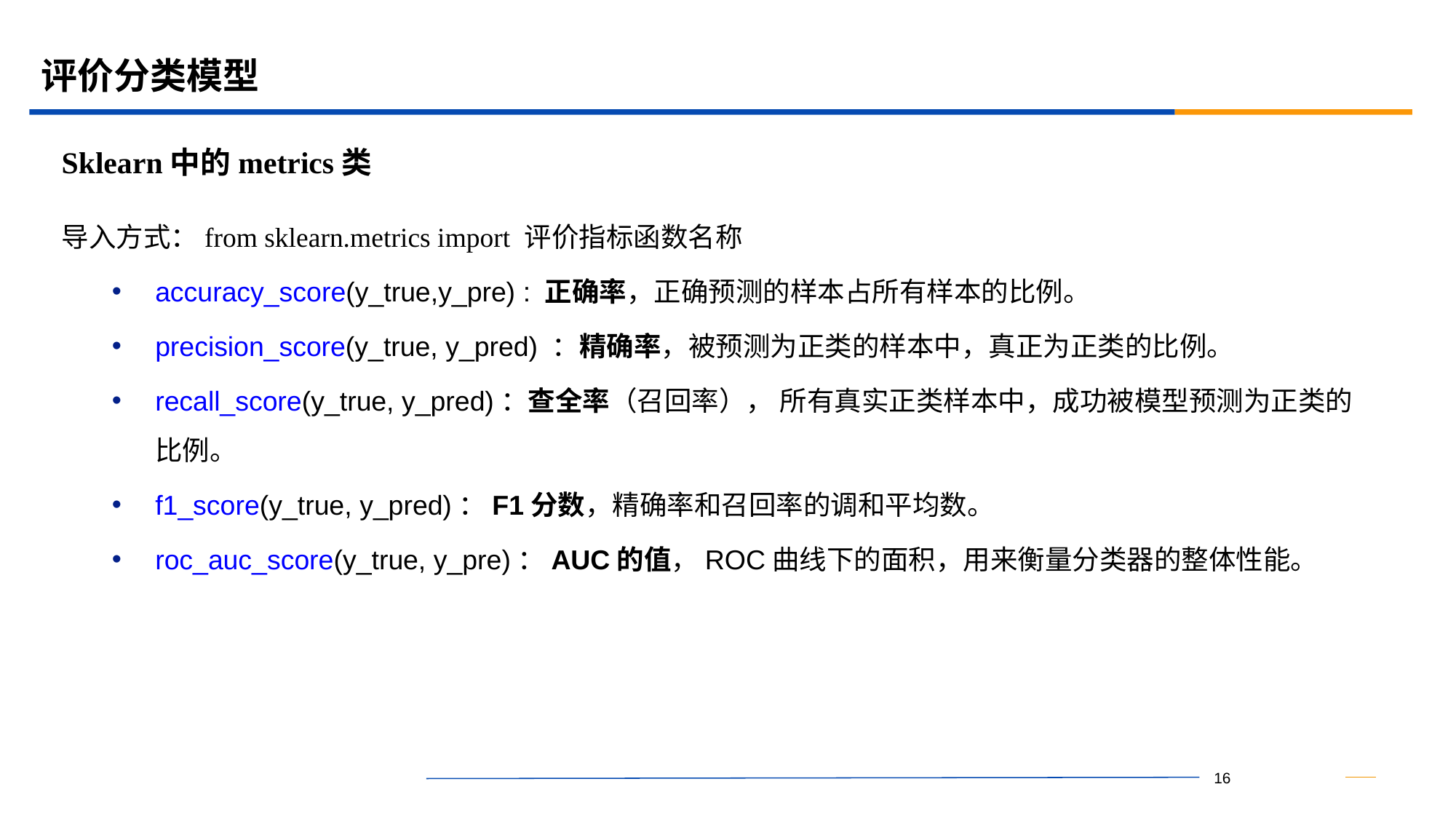

# 评价分类模型
Sklearn中的metrics类
导入方式：from sklearn.metrics import 评价指标函数名称
accuracy_score(y_true,y_pre) : 正确率，正确预测的样本占所有样本的比例。
precision_score(y_true, y_pred) ：精确率，被预测为正类的样本中，真正为正类的比例。
recall_score(y_true, y_pred)：查全率（召回率）， 所有真实正类样本中，成功被模型预测为正类的比例。
f1_score(y_true, y_pred)：F1分数，精确率和召回率的调和平均数。
roc_auc_score(y_true, y_pre)：AUC的值，ROC曲线下的面积，用来衡量分类器的整体性能。